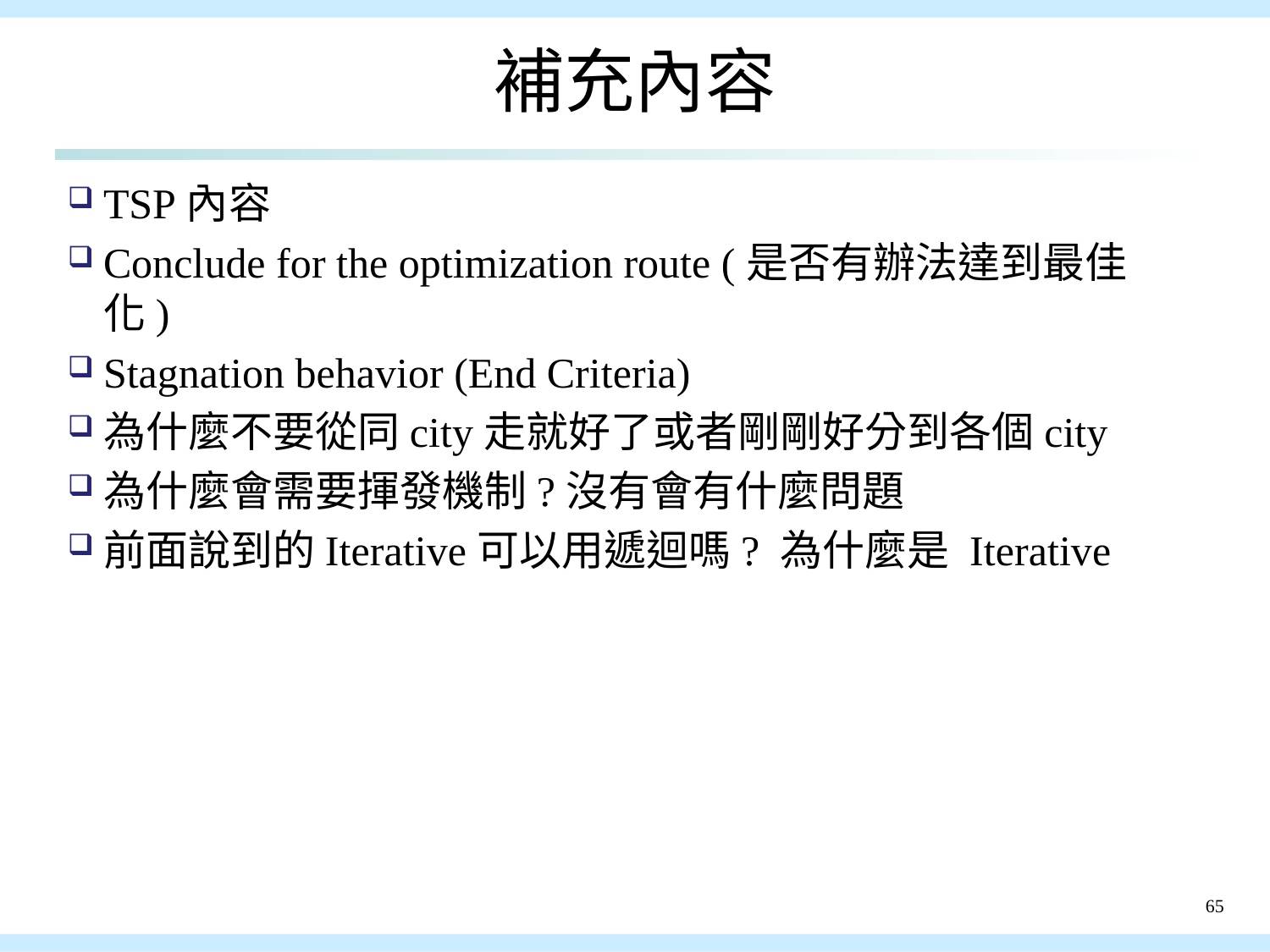

# 補充內容
TSP內容
Conclude for the optimization route (是否有辦法達到最佳化)
Stagnation behavior (End Criteria)
為什麼不要從同city走就好了或者剛剛好分到各個city
為什麼會需要揮發機制?沒有會有什麼問題
前面說到的Iterative可以用遞迴嗎? 為什麼是 Iterative
65